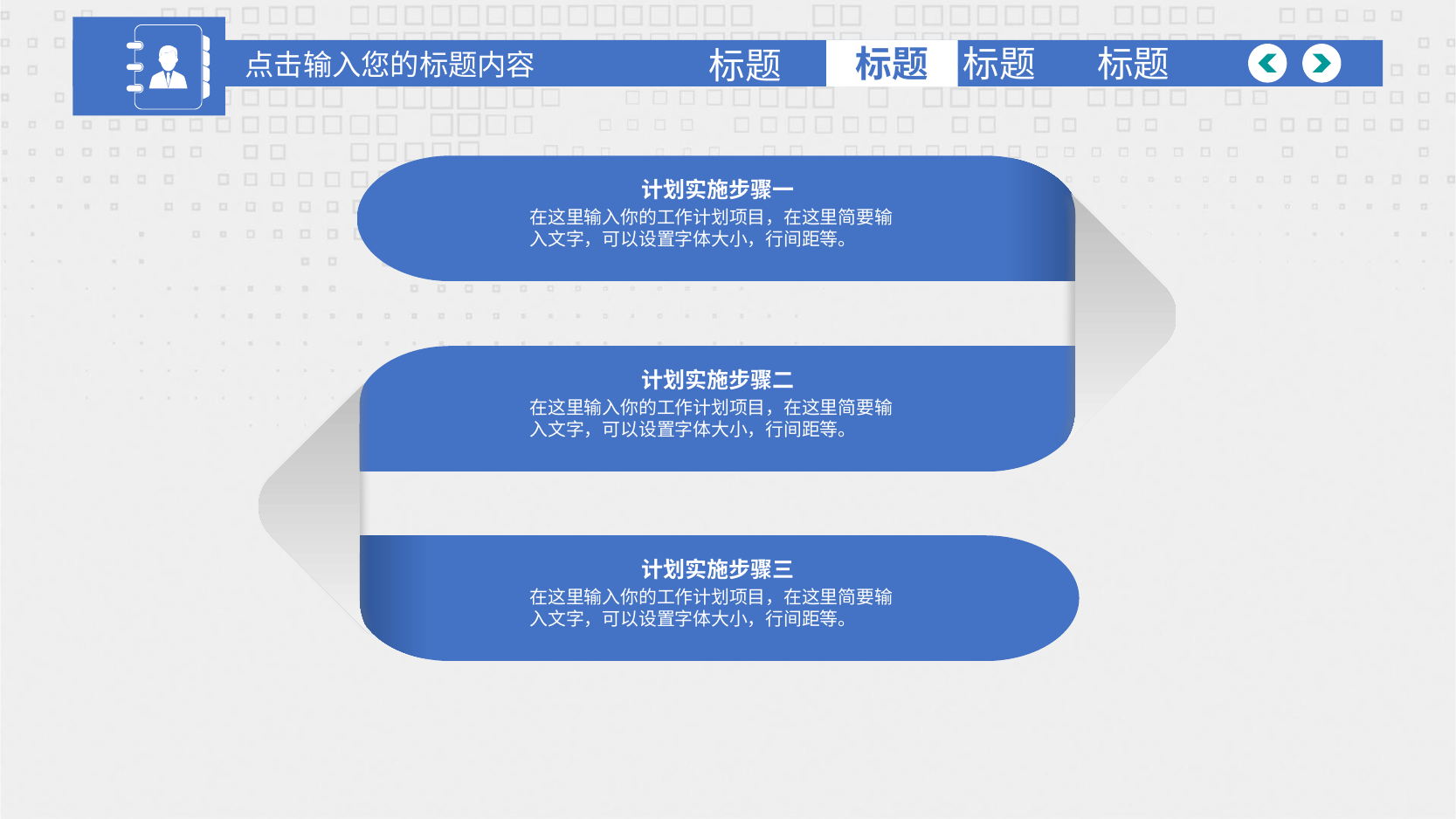

点击输入您的标题内容

标题
标题
标题
标题

计划实施步骤一
在这里输入你的工作计划项目，在这里简要输入文字，可以设置字体大小，行间距等。

计划实施步骤二
在这里输入你的工作计划项目，在这里简要输入文字，可以设置字体大小，行间距等。

计划实施步骤三
在这里输入你的工作计划项目，在这里简要输入文字，可以设置字体大小，行间距等。